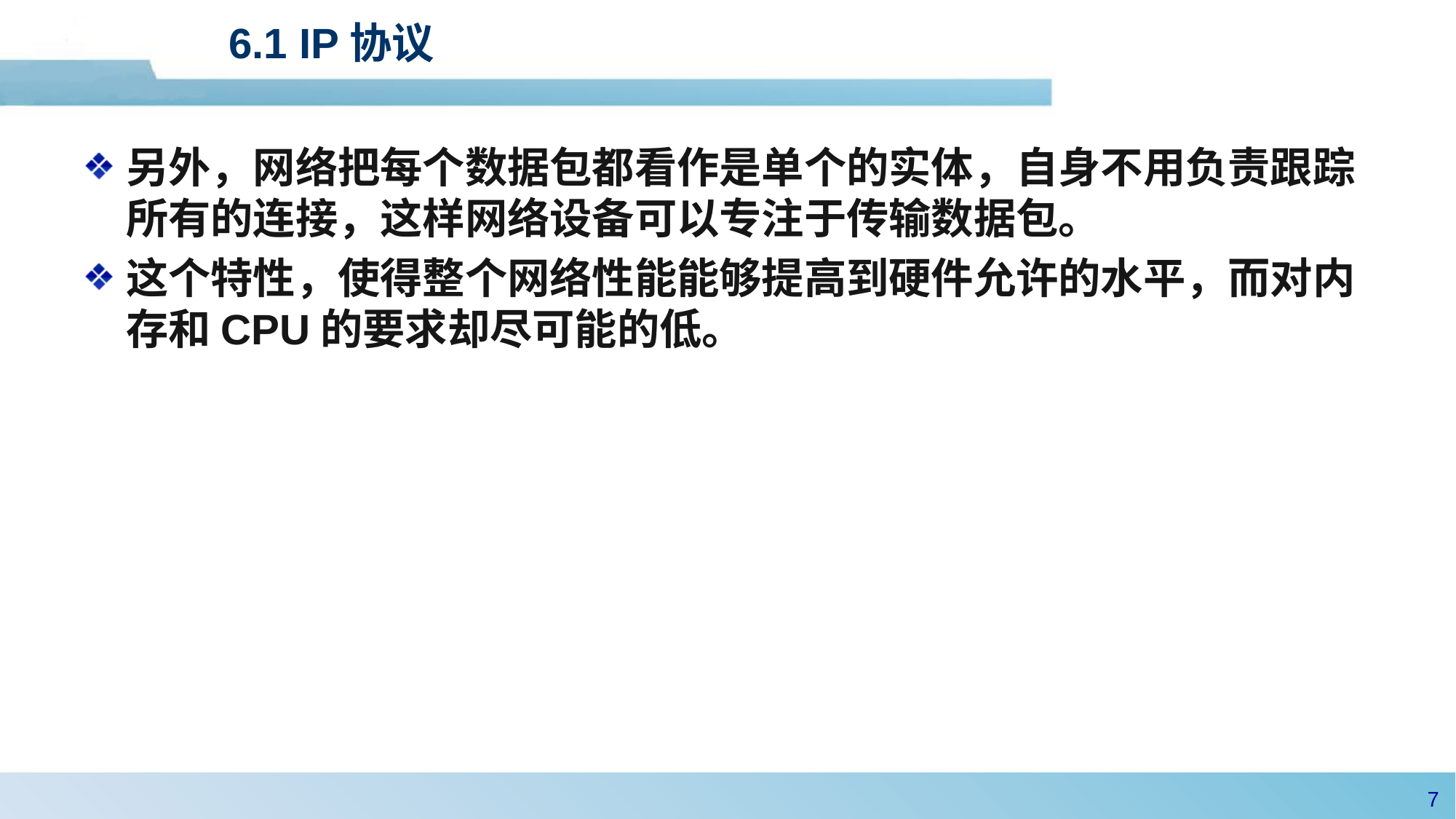

# 6.1 IP协议
另外，网络把每个数据包都看作是单个的实体，自身不用负责跟踪所有的连接，这样网络设备可以专注于传输数据包。
这个特性，使得整个网络性能能够提高到硬件允许的水平，而对内存和CPU的要求却尽可能的低。
7